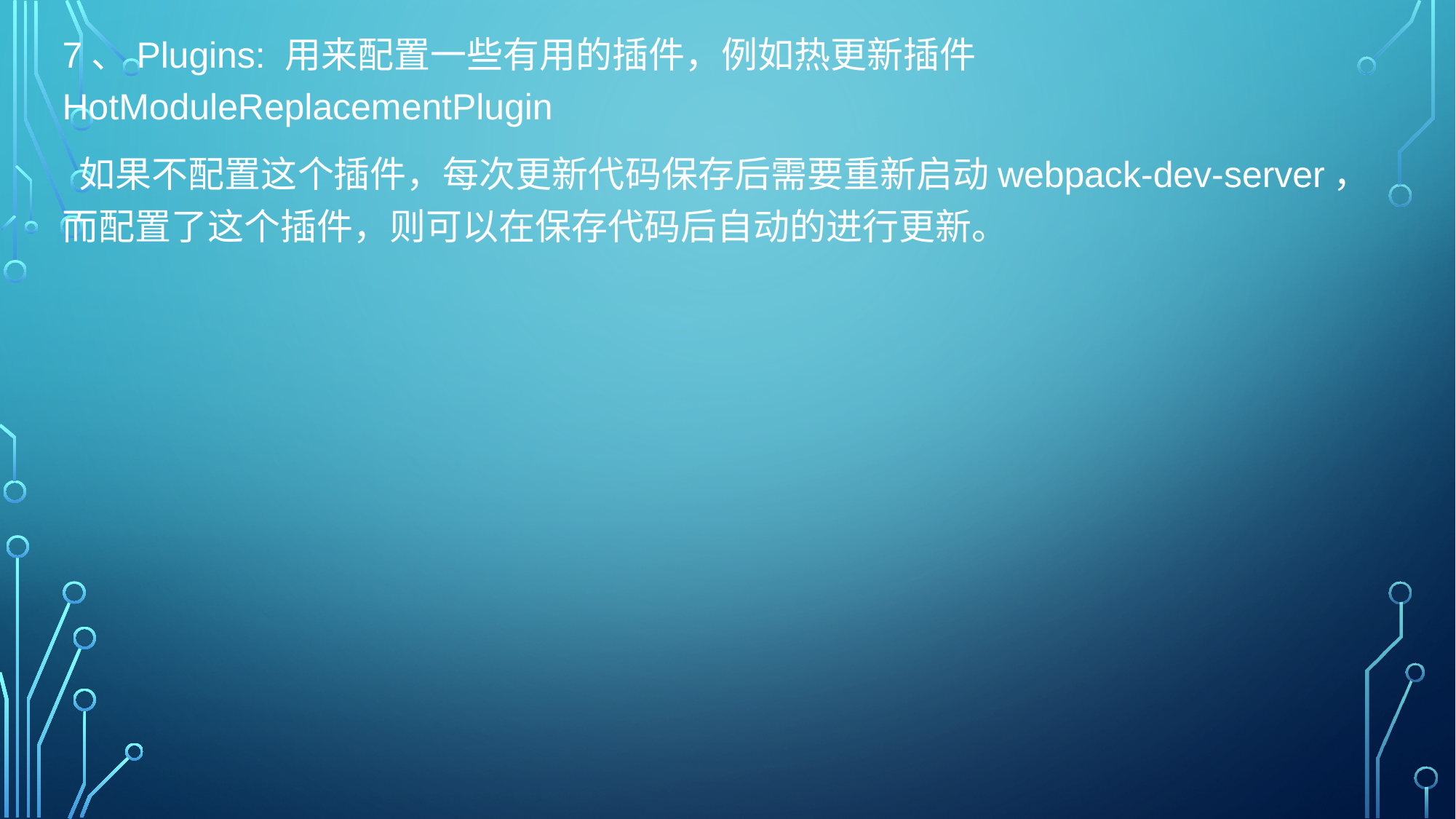

7、Plugins: 用来配置一些有用的插件，例如热更新插件HotModuleReplacementPlugin
 如果不配置这个插件，每次更新代码保存后需要重新启动webpack-dev-server，而配置了这个插件，则可以在保存代码后自动的进行更新。